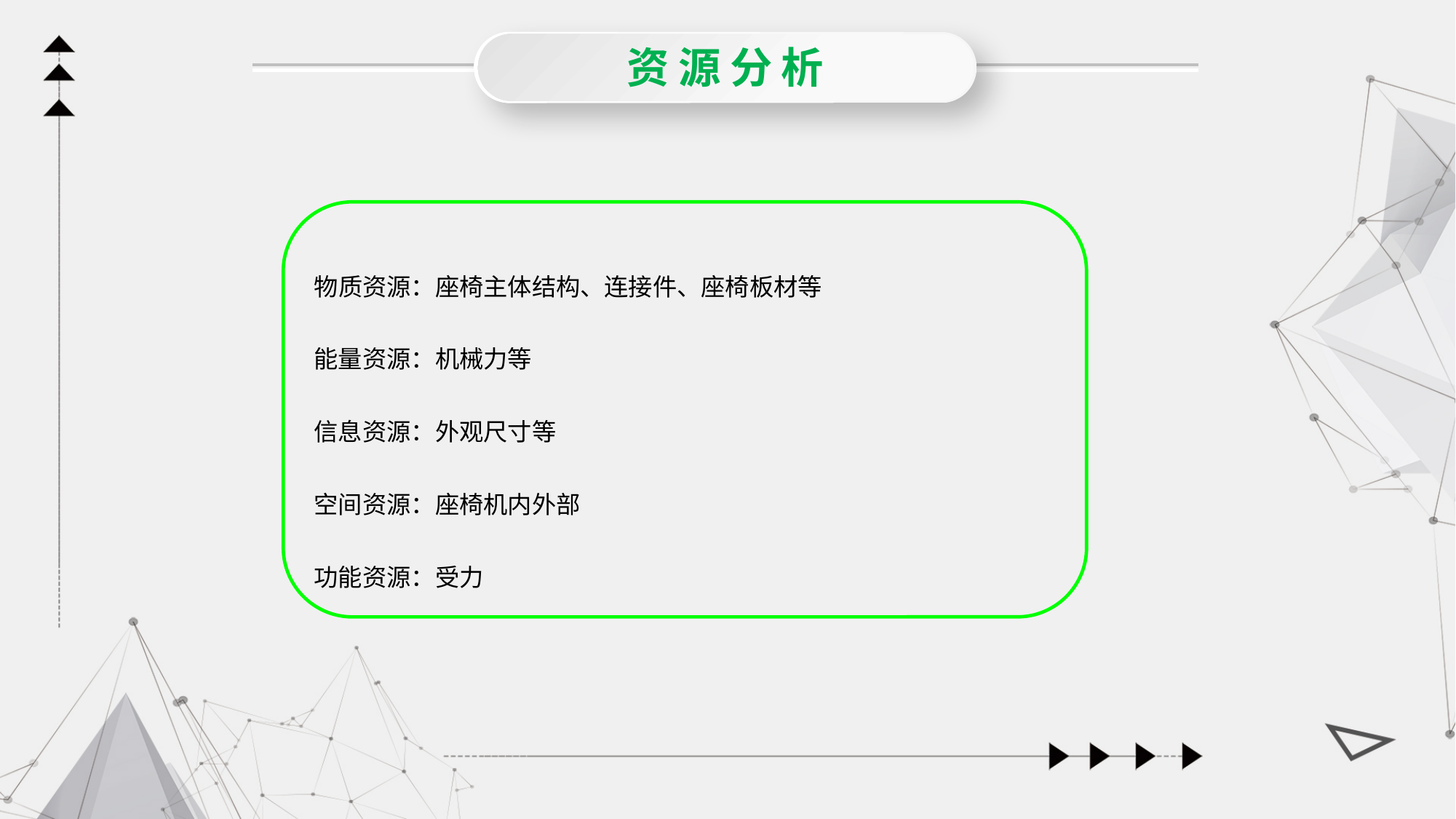

资源分析
物质资源：座椅主体结构、连接件、座椅板材等
能量资源：机械力等
信息资源：外观尺寸等
空间资源：座椅机内外部
功能资源：受力